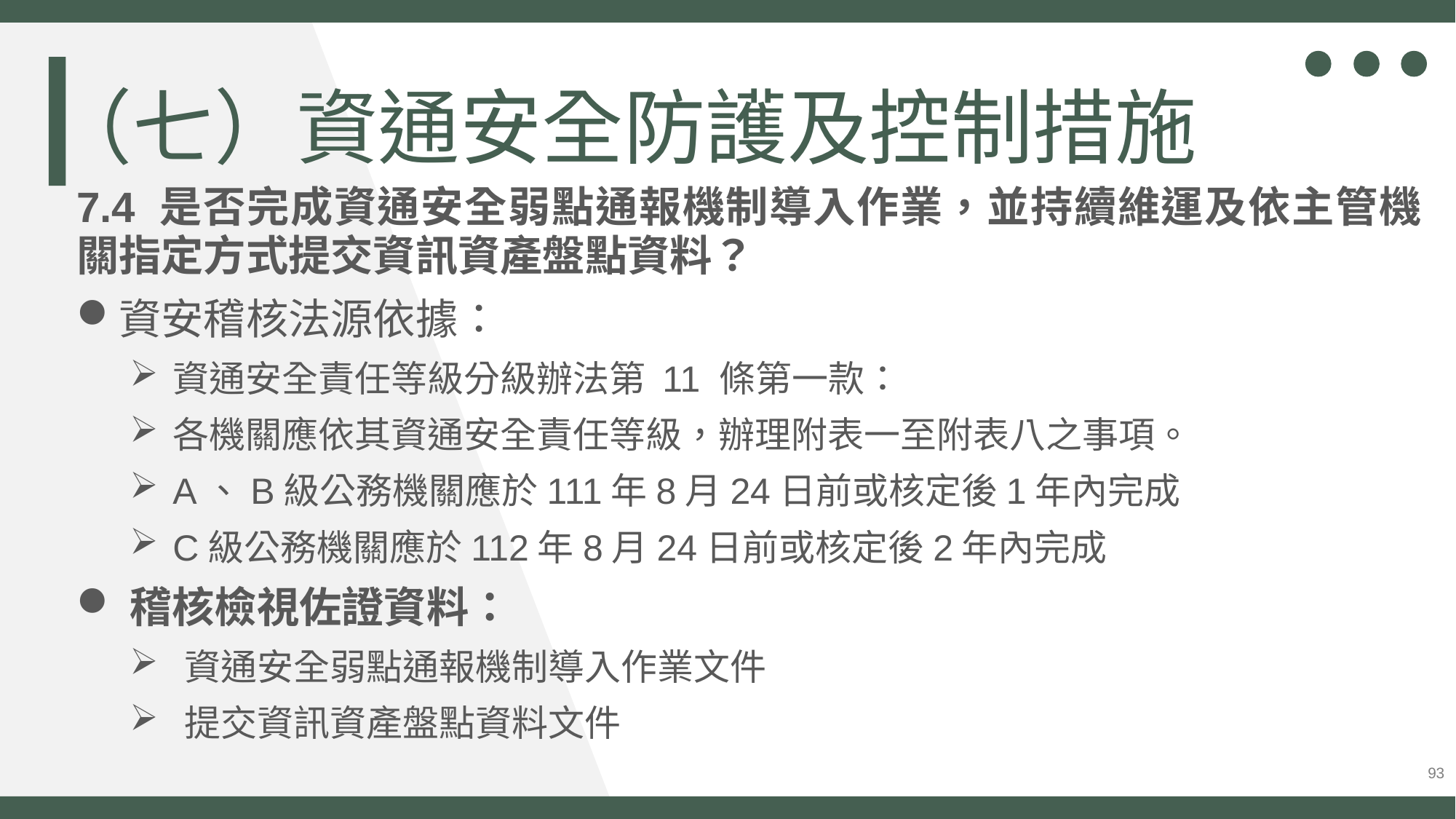

（七）資通安全防護及控制措施
7.4 是否完成資通安全弱點通報機制導入作業，並持續維運及依主管機關指定方式提交資訊資產盤點資料？
資安稽核法源依據：
資通安全責任等級分級辦法第 11 條第一款：
各機關應依其資通安全責任等級，辦理附表一至附表八之事項。
A、B級公務機關應於111年8月24日前或核定後1年內完成
C級公務機關應於112年8月24日前或核定後2年內完成
稽核檢視佐證資料：
資通安全弱點通報機制導入作業文件
提交資訊資產盤點資料文件
93